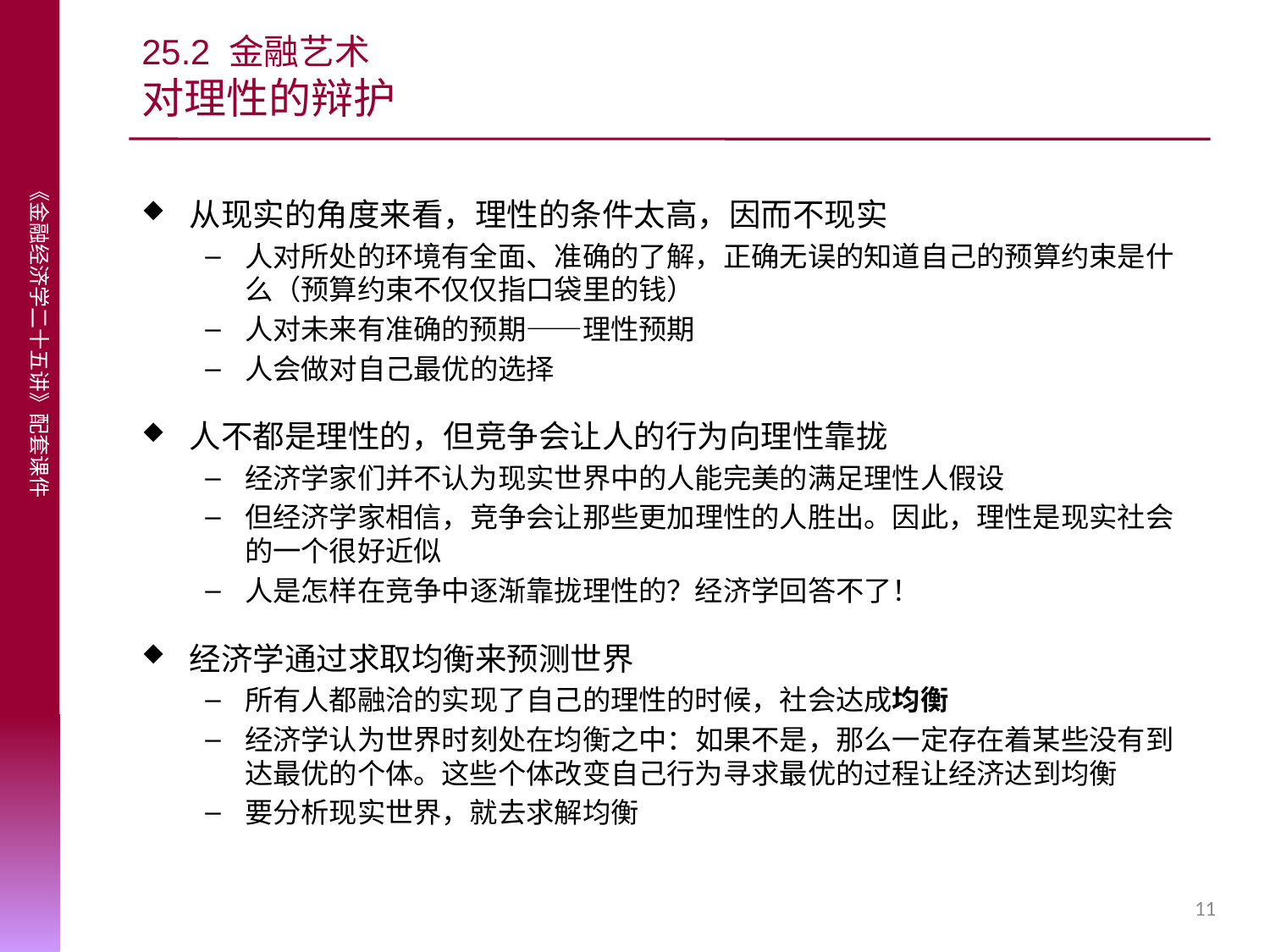

# 25.2 金融艺术 对理性的辩护
从现实的角度来看，理性的条件太高，因而不现实
人对所处的环境有全面、准确的了解，正确无误的知道自己的预算约束是什么（预算约束不仅仅指口袋里的钱）
人对未来有准确的预期——理性预期
人会做对自己最优的选择
人不都是理性的，但竞争会让人的行为向理性靠拢
经济学家们并不认为现实世界中的人能完美的满足理性人假设
但经济学家相信，竞争会让那些更加理性的人胜出。因此，理性是现实社会的一个很好近似
人是怎样在竞争中逐渐靠拢理性的？经济学回答不了！
经济学通过求取均衡来预测世界
所有人都融洽的实现了自己的理性的时候，社会达成均衡
经济学认为世界时刻处在均衡之中：如果不是，那么一定存在着某些没有到达最优的个体。这些个体改变自己行为寻求最优的过程让经济达到均衡
要分析现实世界，就去求解均衡

11